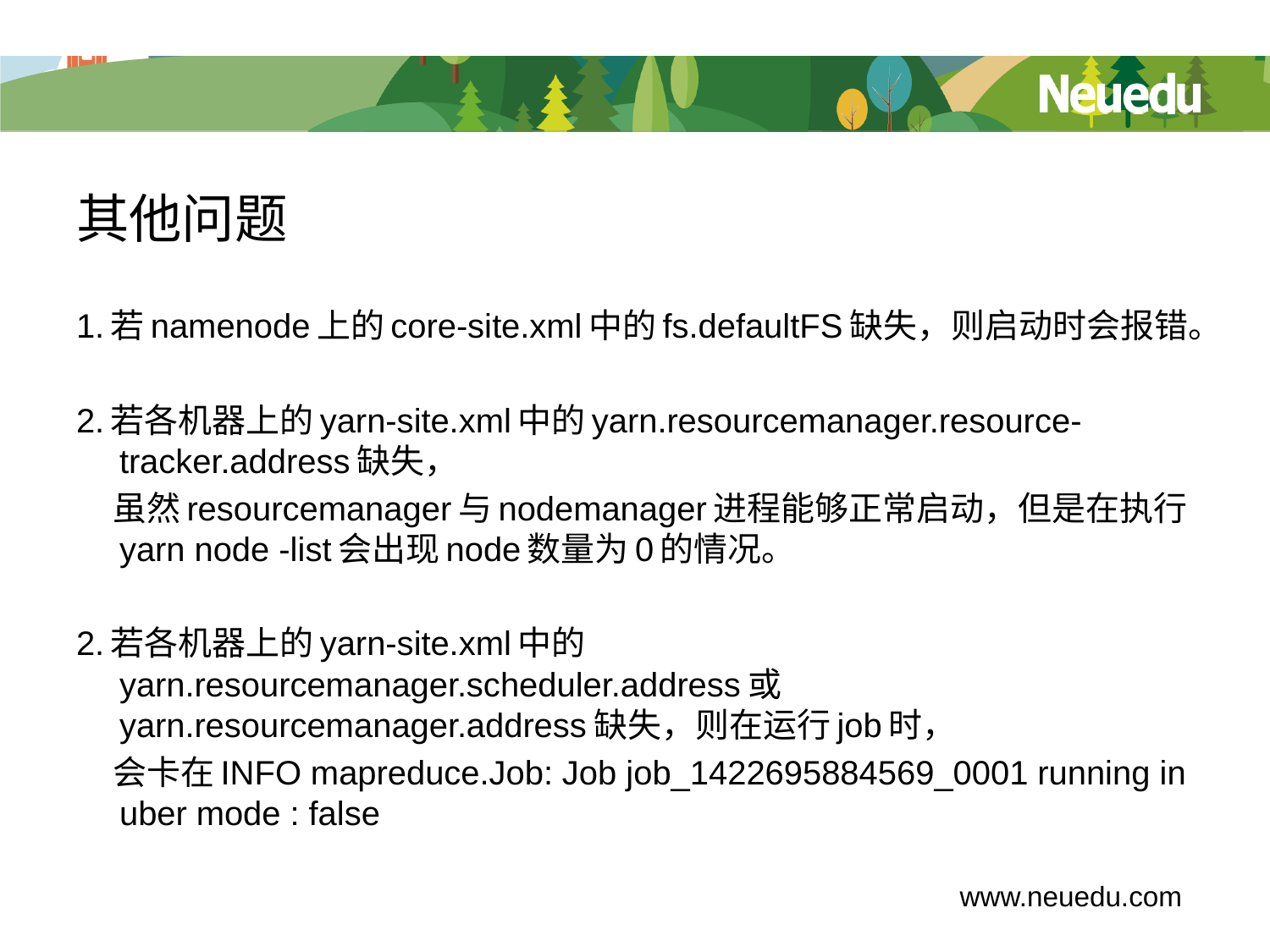

# 其他问题
1.若namenode上的core-site.xml中的fs.defaultFS缺失，则启动时会报错。

2.若各机器上的yarn-site.xml中的yarn.resourcemanager.resource-tracker.address缺失，
    虽然resourcemanager与nodemanager进程能够正常启动，但是在执行yarn node -list会出现node数量为0的情况。

2.若各机器上的yarn-site.xml中的yarn.resourcemanager.scheduler.address或yarn.resourcemanager.address缺失，则在运行job时，
    会卡在INFO mapreduce.Job: Job job_1422695884569_0001 running in uber mode : false